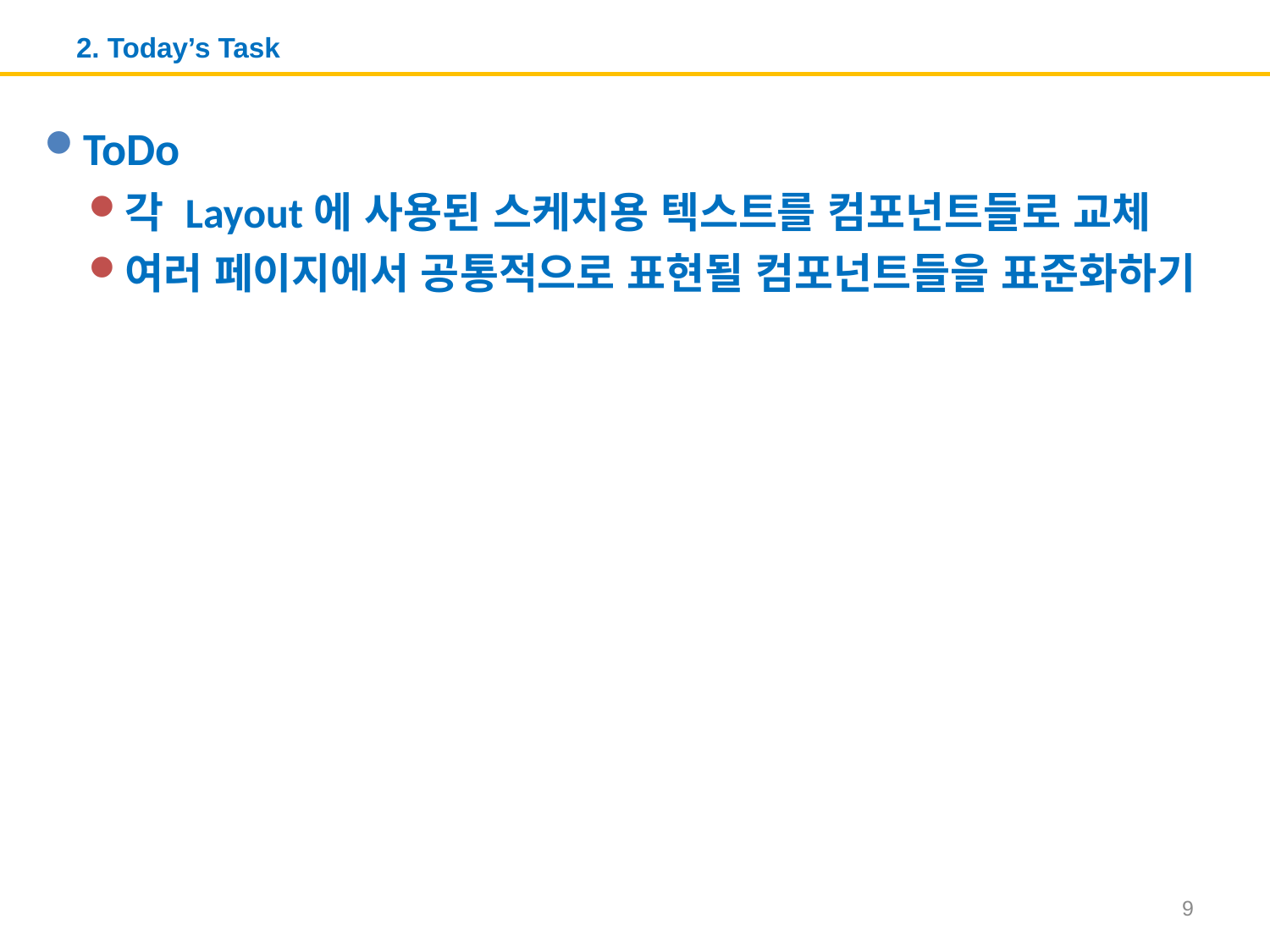

# 2. Today’s Task
ToDo
각 Layout에 사용된 스케치용 텍스트를 컴포넌트들로 교체
여러 페이지에서 공통적으로 표현될 컴포넌트들을 표준화하기

9